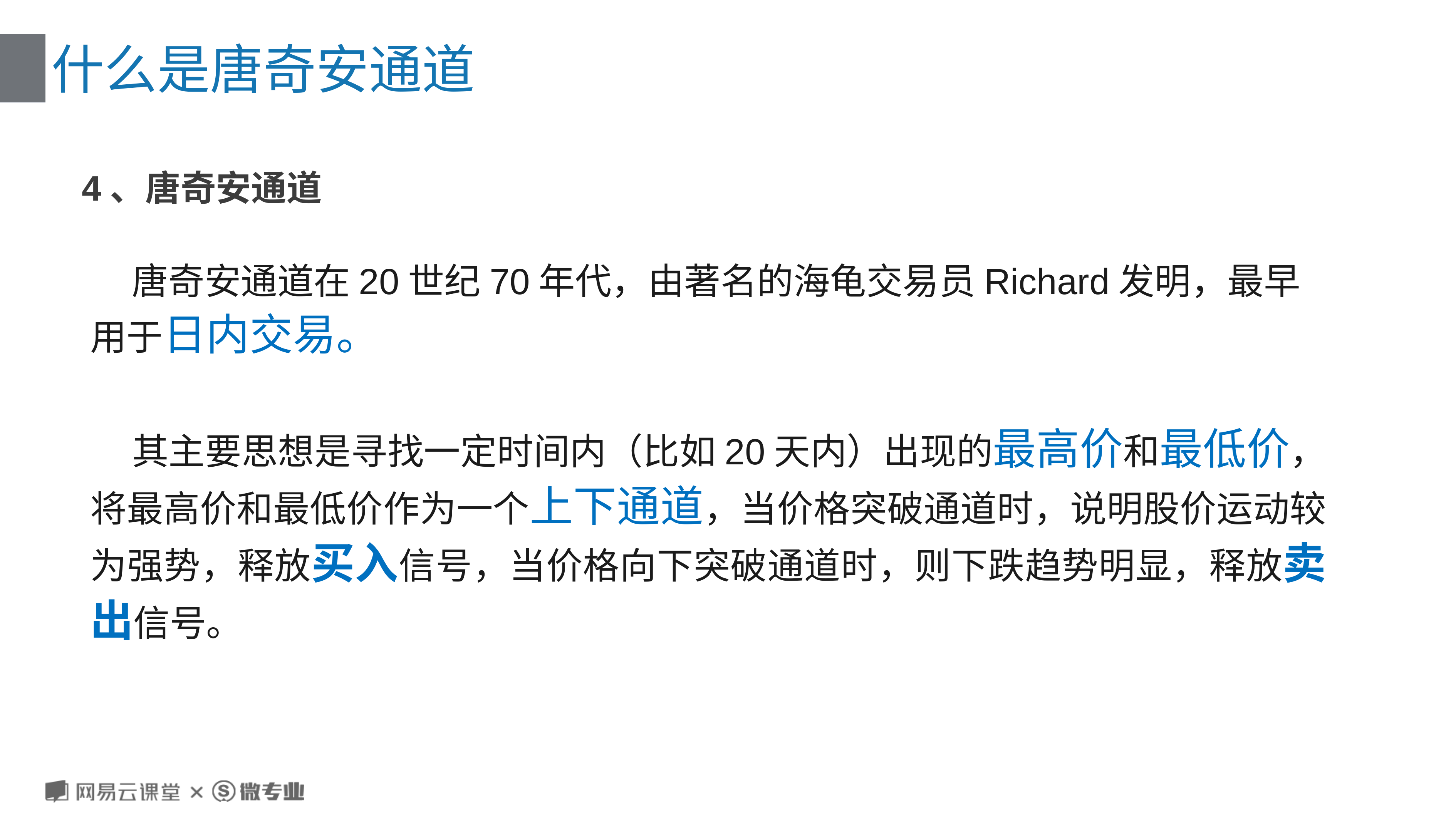

# 什么是唐奇安通道
4、唐奇安通道
    唐奇安通道在20世纪70年代，由著名的海龟交易员Richard发明，最早用于日内交易。

    其主要思想是寻找一定时间内（比如20天内）出现的最高价和最低价，将最高价和最低价作为一个上下通道，当价格突破通道时，说明股价运动较为强势，释放买入信号，当价格向下突破通道时，则下跌趋势明显，释放卖出信号。